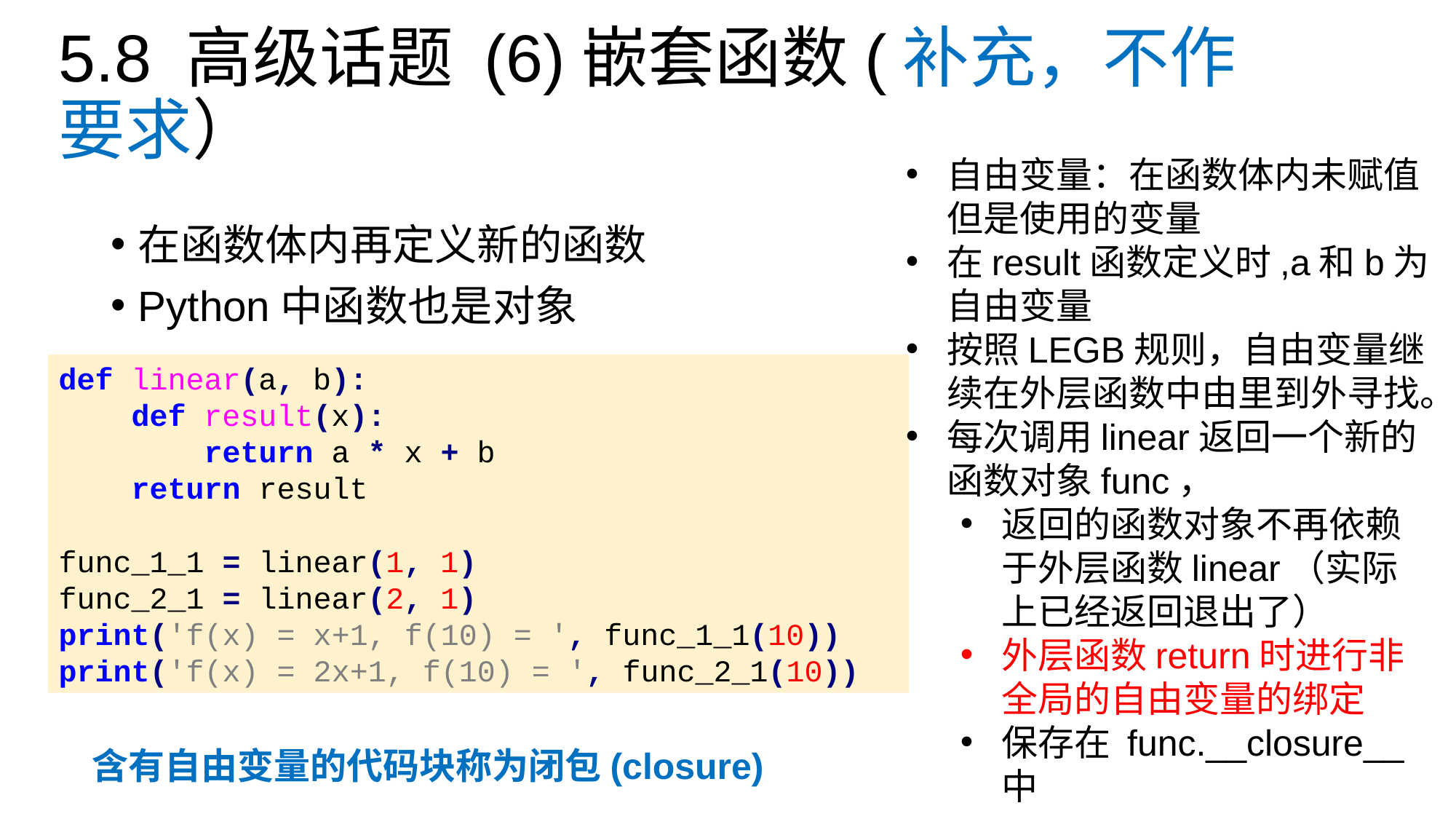

# 5.8 高级话题 (6)嵌套函数(补充，不作要求）
自由变量：在函数体内未赋值但是使用的变量
在result函数定义时,a和b为自由变量
按照LEGB规则，自由变量继续在外层函数中由里到外寻找。
每次调用linear返回一个新的函数对象func，
返回的函数对象不再依赖于外层函数linear（实际上已经返回退出了）
外层函数return时进行非全局的自由变量的绑定
保存在 func.__closure__中
在函数体内再定义新的函数
Python中函数也是对象
def linear(a, b):
    def result(x):
        return a * x + b
    return result

func_1_1 = linear(1, 1)
func_2_1 = linear(2, 1)
print('f(x) = x+1, f(10) = ', func_1_1(10))
print('f(x) = 2x+1, f(10) = ', func_2_1(10))
含有自由变量的代码块称为闭包(closure)